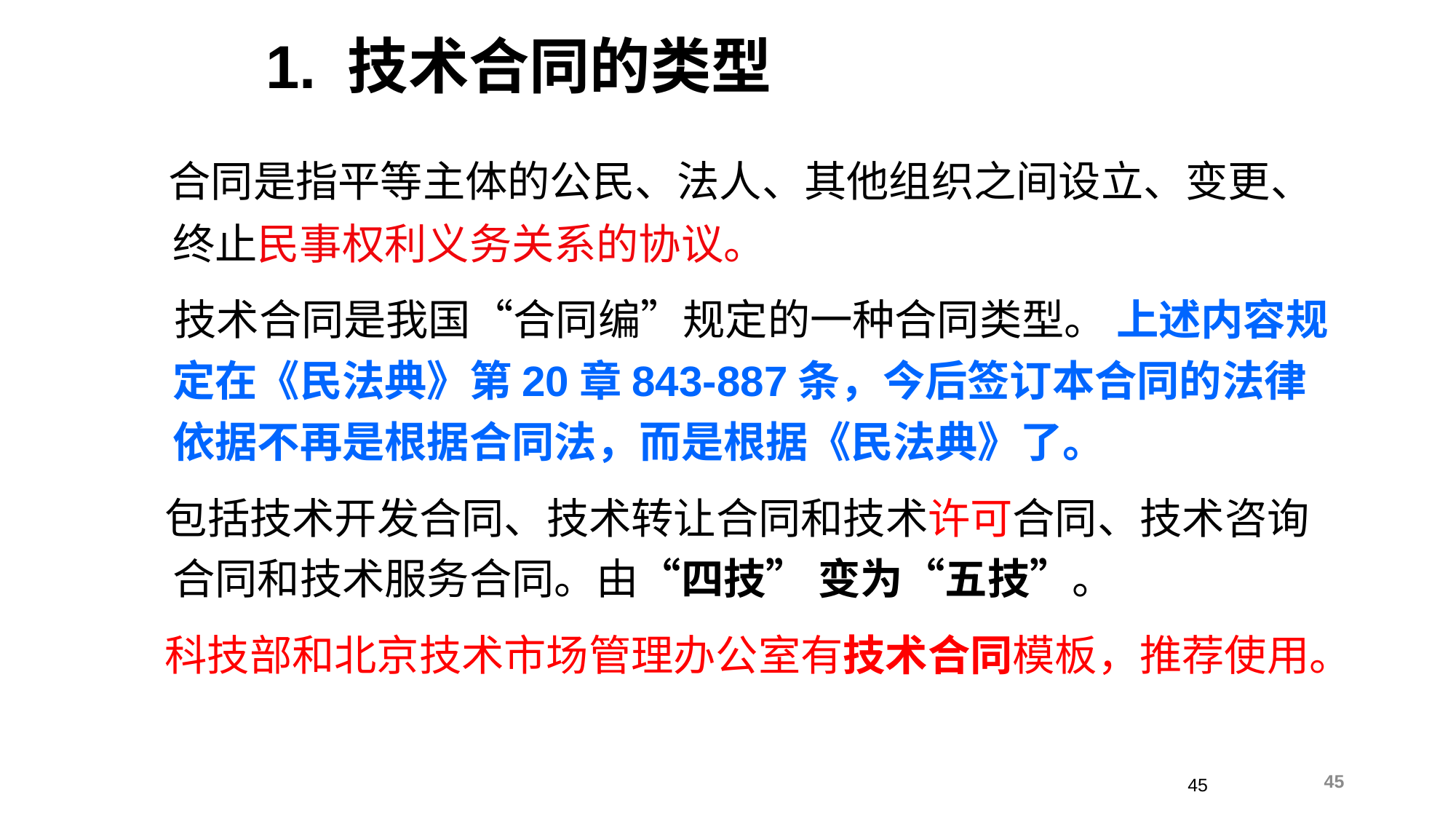

1. 技术合同的类型
 合同是指平等主体的公民、法人、其他组织之间设立、变更、终止民事权利义务关系的协议。
  技术合同是我国“合同编”规定的一种合同类型。 上述内容规定在《民法典》第20章843-887条，今后签订本合同的法律依据不再是根据合同法，而是根据《民法典》了。
 包括技术开发合同、技术转让合同和技术许可合同、技术咨询合同和技术服务合同。由“四技” 变为“五技”。
 科技部和北京技术市场管理办公室有技术合同模板，推荐使用。

45

45